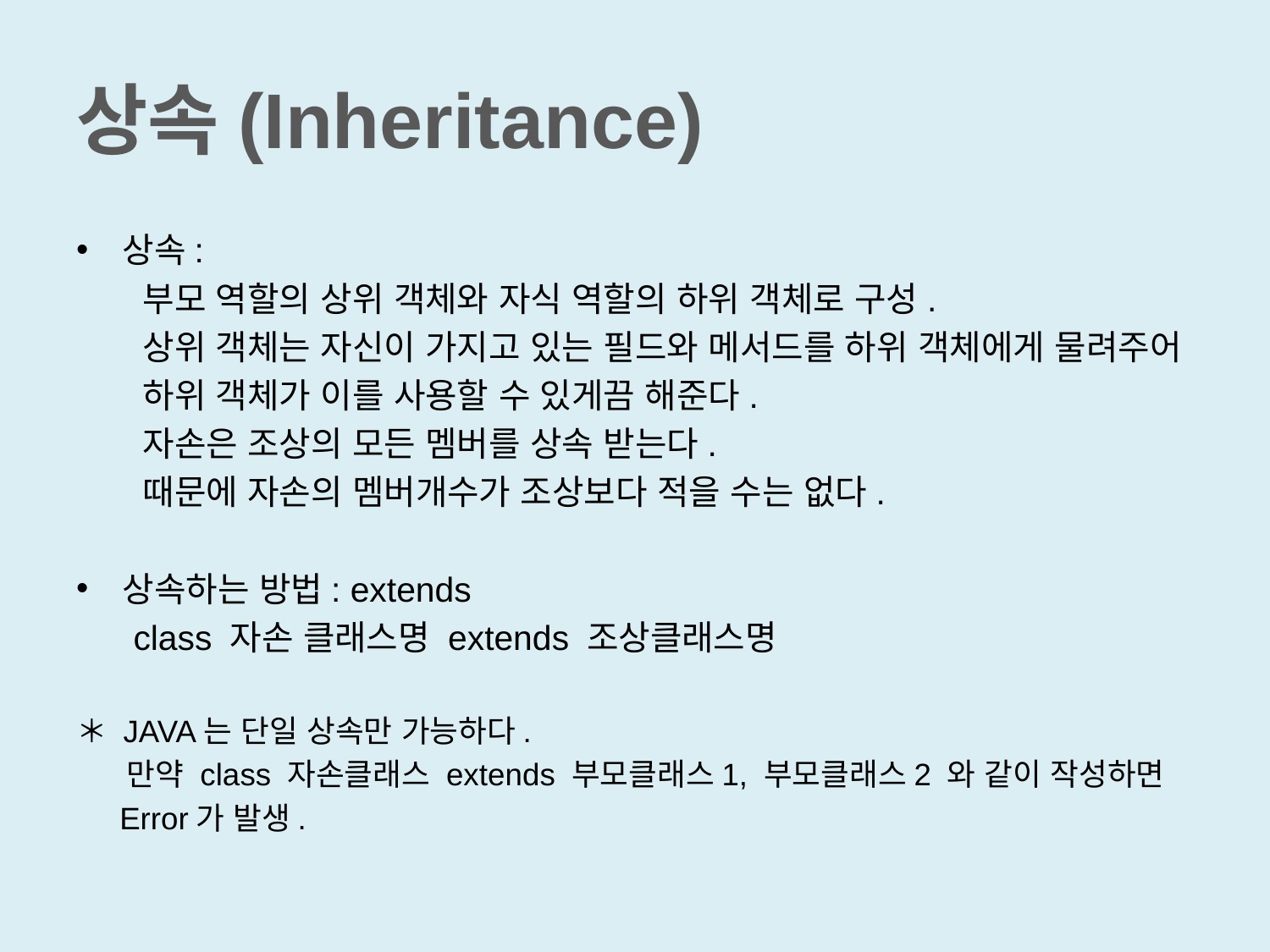

# 상속(Inheritance)
상속:
      부모 역할의 상위 객체와 자식 역할의 하위 객체로 구성.
      상위 객체는 자신이 가지고 있는 필드와 메서드를 하위 객체에게 물려주어
      하위 객체가 이를 사용할 수 있게끔 해준다.
      자손은 조상의 모든 멤버를 상속 받는다.
      때문에 자손의 멤버개수가 조상보다 적을 수는 없다.

상속하는 방법: extends
      class 자손 클래스명 extends 조상클래스명

＊ JAVA는 단일 상속만 가능하다.
     만약 class 자손클래스 extends 부모클래스1, 부모클래스2 와 같이 작성하면
     Error가 발생.